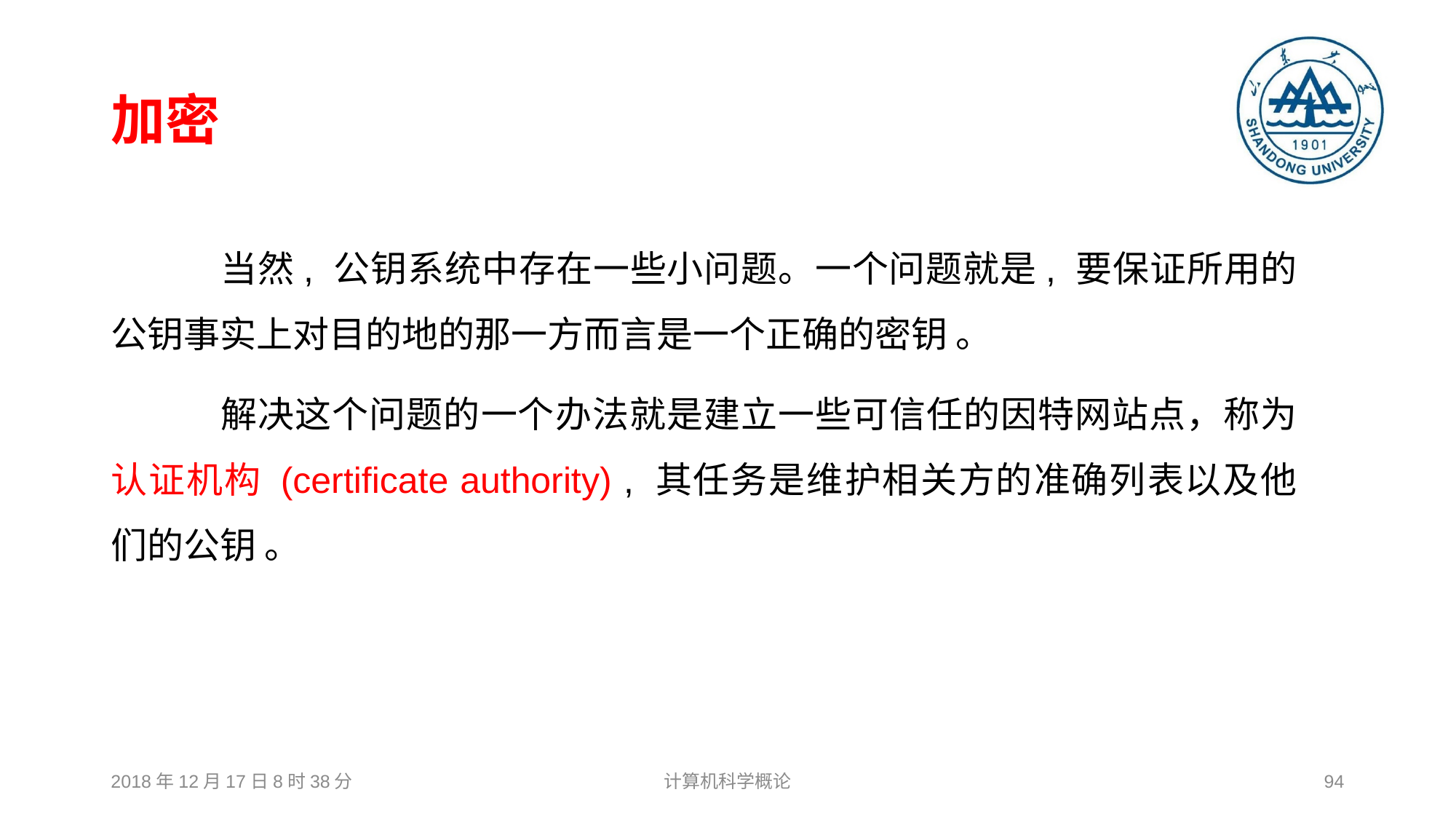

# 加密
	当然, 公钥系统中存在一些小问题。一个问题就是, 要保证所用的公钥事实上对目的地的那一方而言是一个正确的密钥 。
	解决这个问题的一个办法就是建立一些可信任的因特网站点，称为认证机构 (certificate authority) , 其任务是维护相关方的准确列表以及他们的公钥 。
2018年12月17日8时38分
计算机科学概论
94